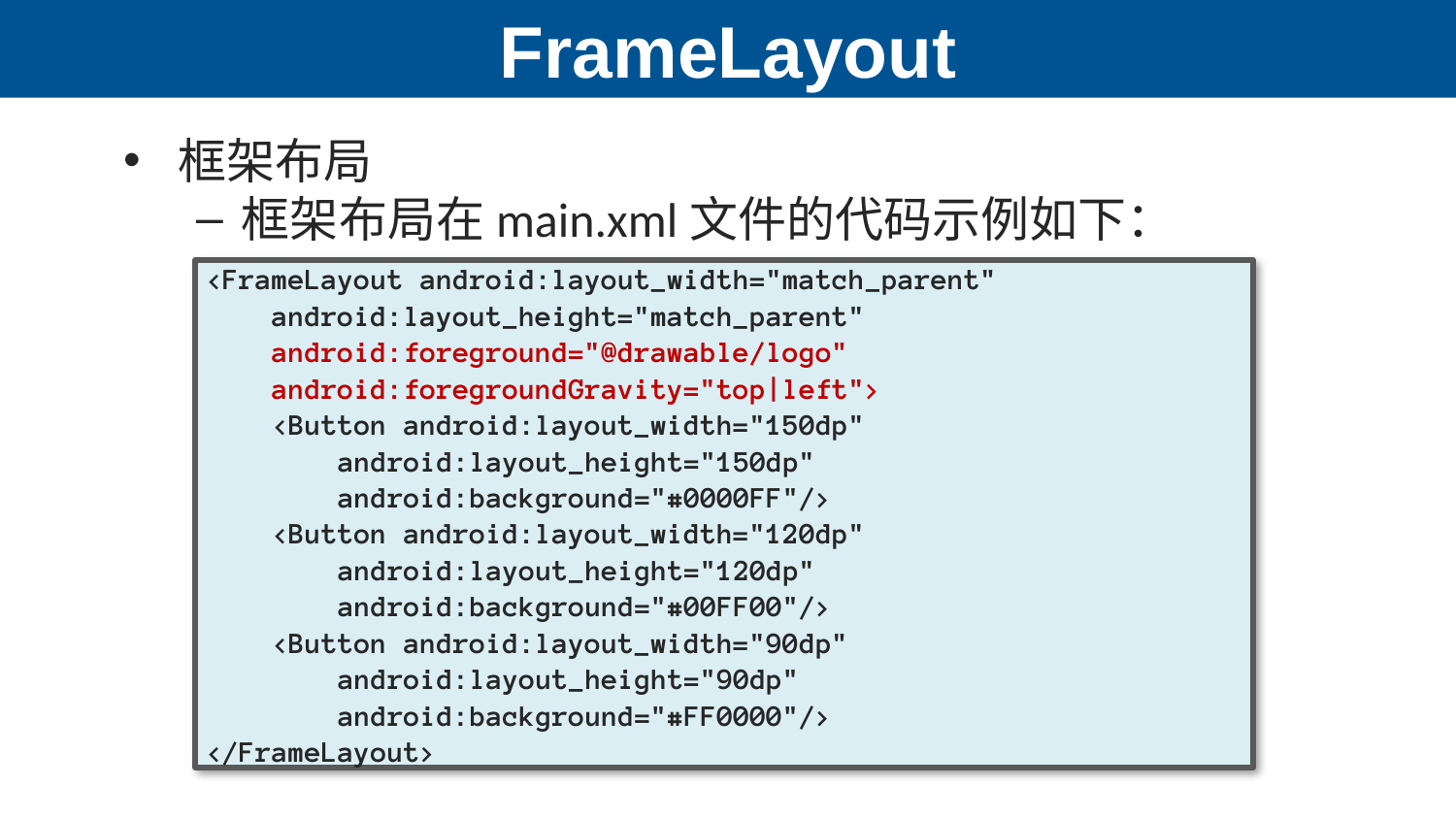

# FrameLayout
框架布局
框架布局在main.xml文件的代码示例如下：
<FrameLayout android:layout_width="match_parent"
    android:layout_height="match_parent"
    android:foreground="@drawable/logo"
    android:foregroundGravity="top|left">
    <Button android:layout_width="150dp"
        android:layout_height="150dp"
        android:background="#0000FF"/>
    <Button android:layout_width="120dp"
        android:layout_height="120dp"
        android:background="#00FF00"/>
    <Button android:layout_width="90dp"
        android:layout_height="90dp"
        android:background="#FF0000"/>
</FrameLayout>